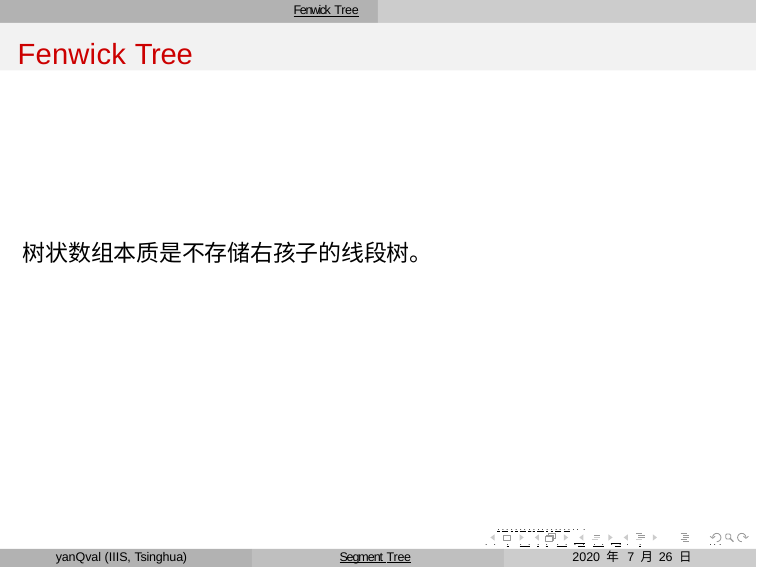

Fenwick Tree
Fenwick Tree
树状数组本质是不存储右孩子的线段树。
. . . . . . . . . . . . . . . . . . . .
.   .     .     .   .   .   .    .   .   .   .    .   .   .   . .     .	. . .
2020 年  7 月 26 日	24 / 29

yanQval (IIIS, Tsinghua)
Segment Tree